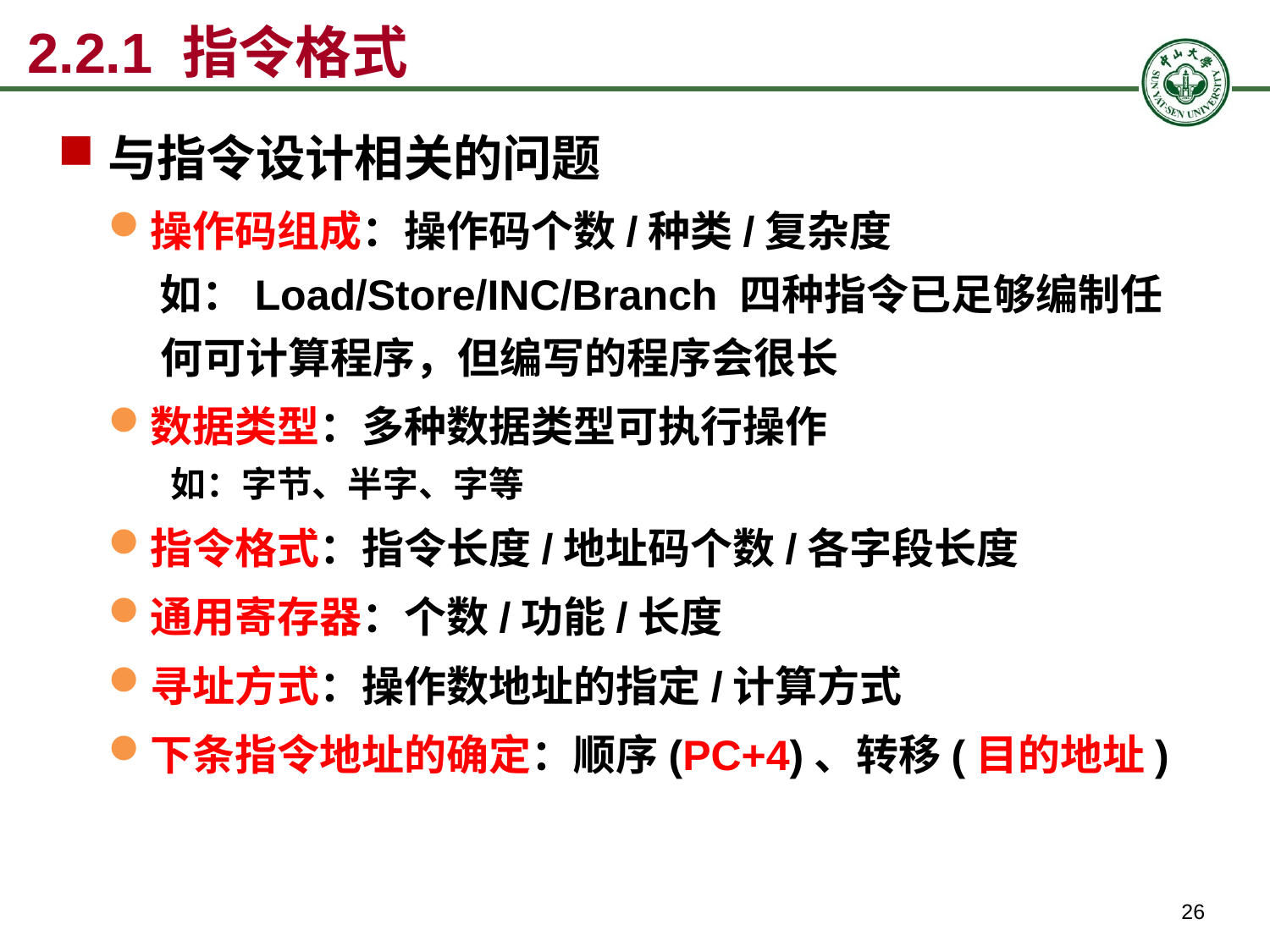

# 2.2.1 指令格式
与指令设计相关的问题
操作码组成：操作码个数/种类/复杂度
   如：Load/Store/INC/Branch 四种指令已足够编制任何可计算程序，但编写的程序会很长
数据类型：多种数据类型可执行操作
如：字节、半字、字等
指令格式：指令长度/地址码个数/各字段长度
通用寄存器：个数/功能/长度
寻址方式：操作数地址的指定/计算方式
下条指令地址的确定：顺序(PC+4)、转移(目的地址)